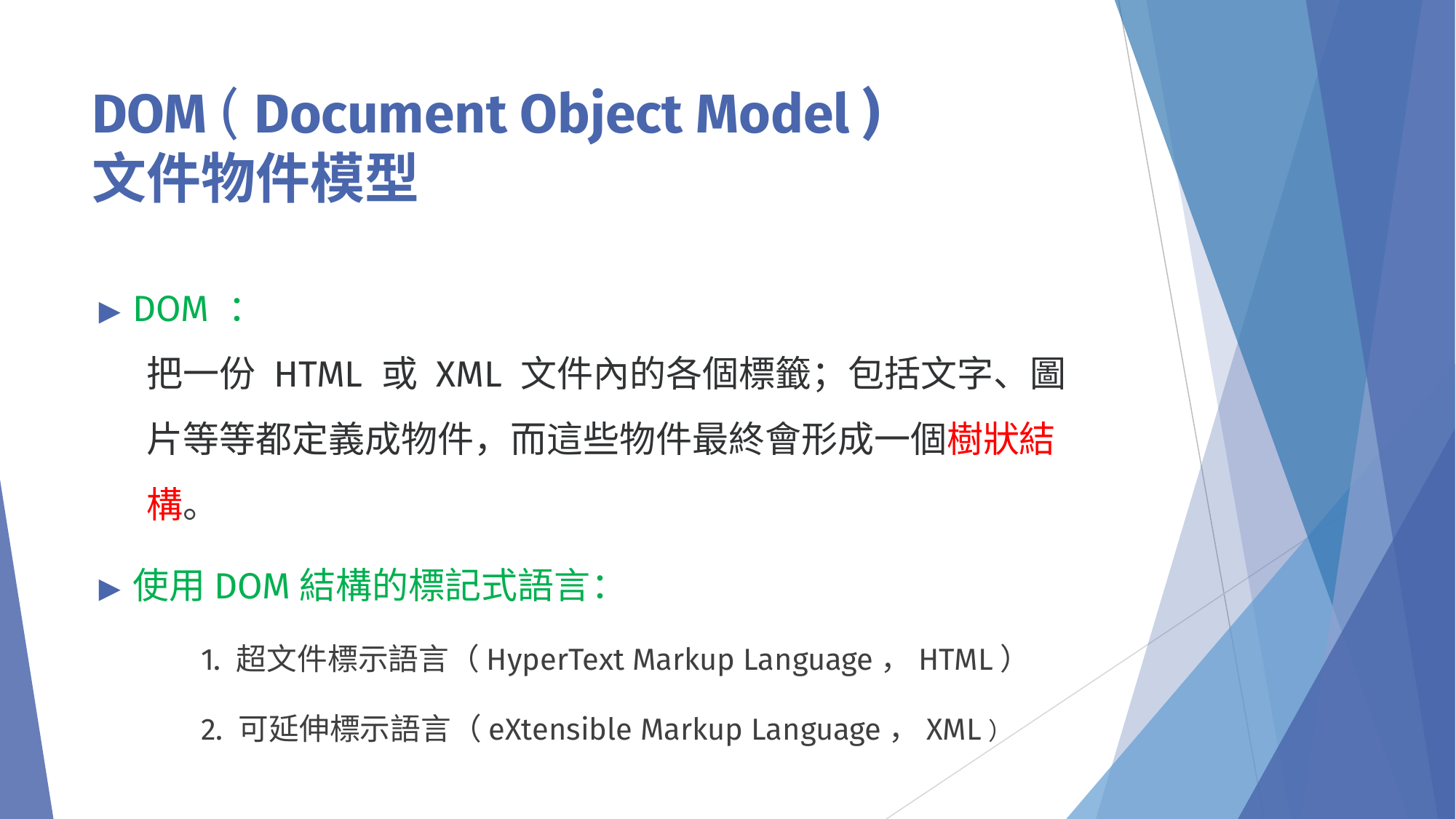

# DOM ( Document Object Model )
文件物件模型
DOM ：
把一份 HTML 或 XML 文件內的各個標籤；包括文字、圖片等等都定義成物件，而這些物件最終會形成一個樹狀結構。
使用DOM結構的標記式語言：
	1. 超文件標示語言（HyperText Markup Language，HTML）
	2. 可延伸標示語言（eXtensible Markup Language，XML）